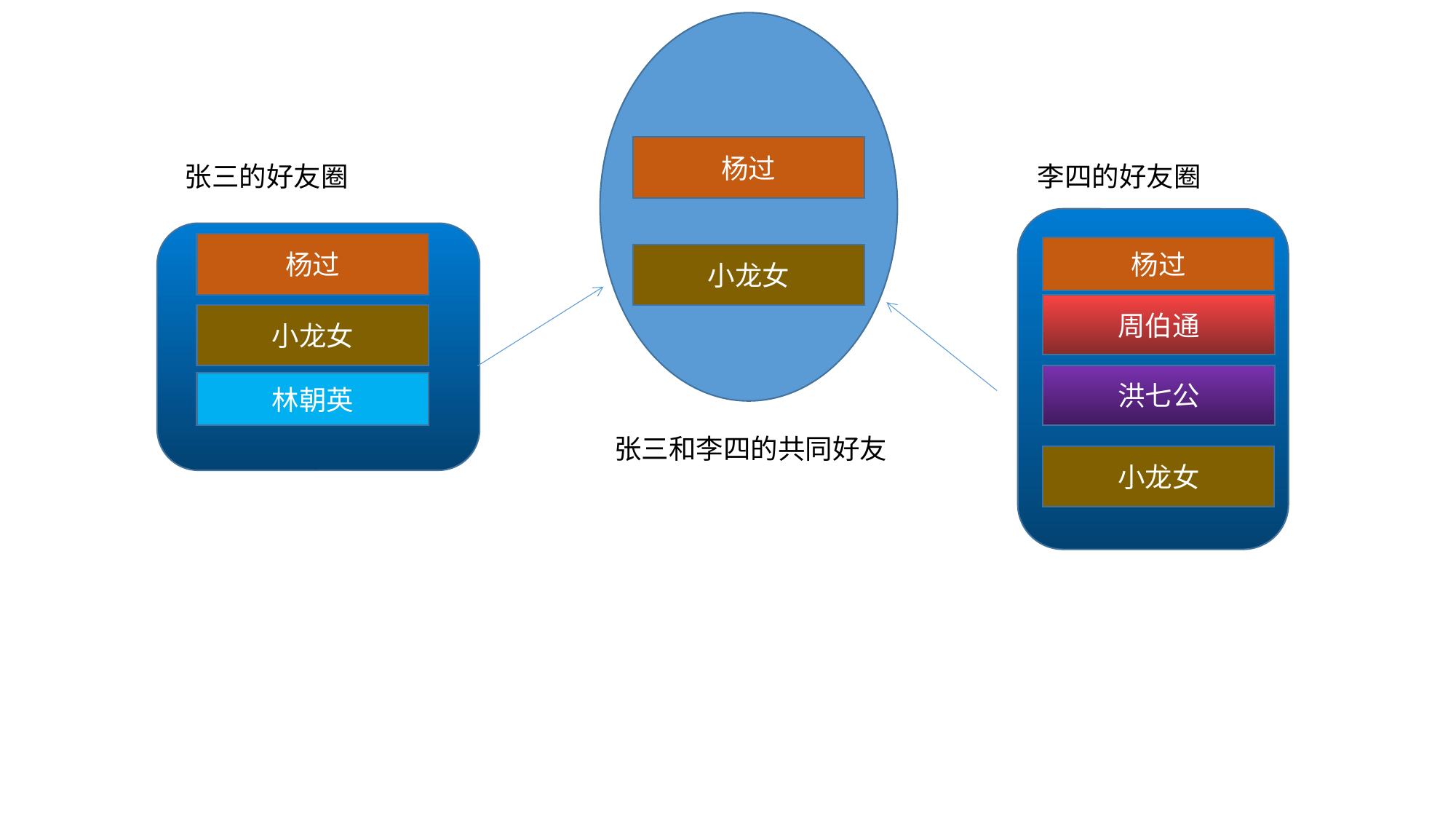

杨过
张三的好友圈
李四的好友圈

杨过
杨过
小龙女
周伯通
小龙女
洪七公
林朝英
张三和李四的共同好友
小龙女